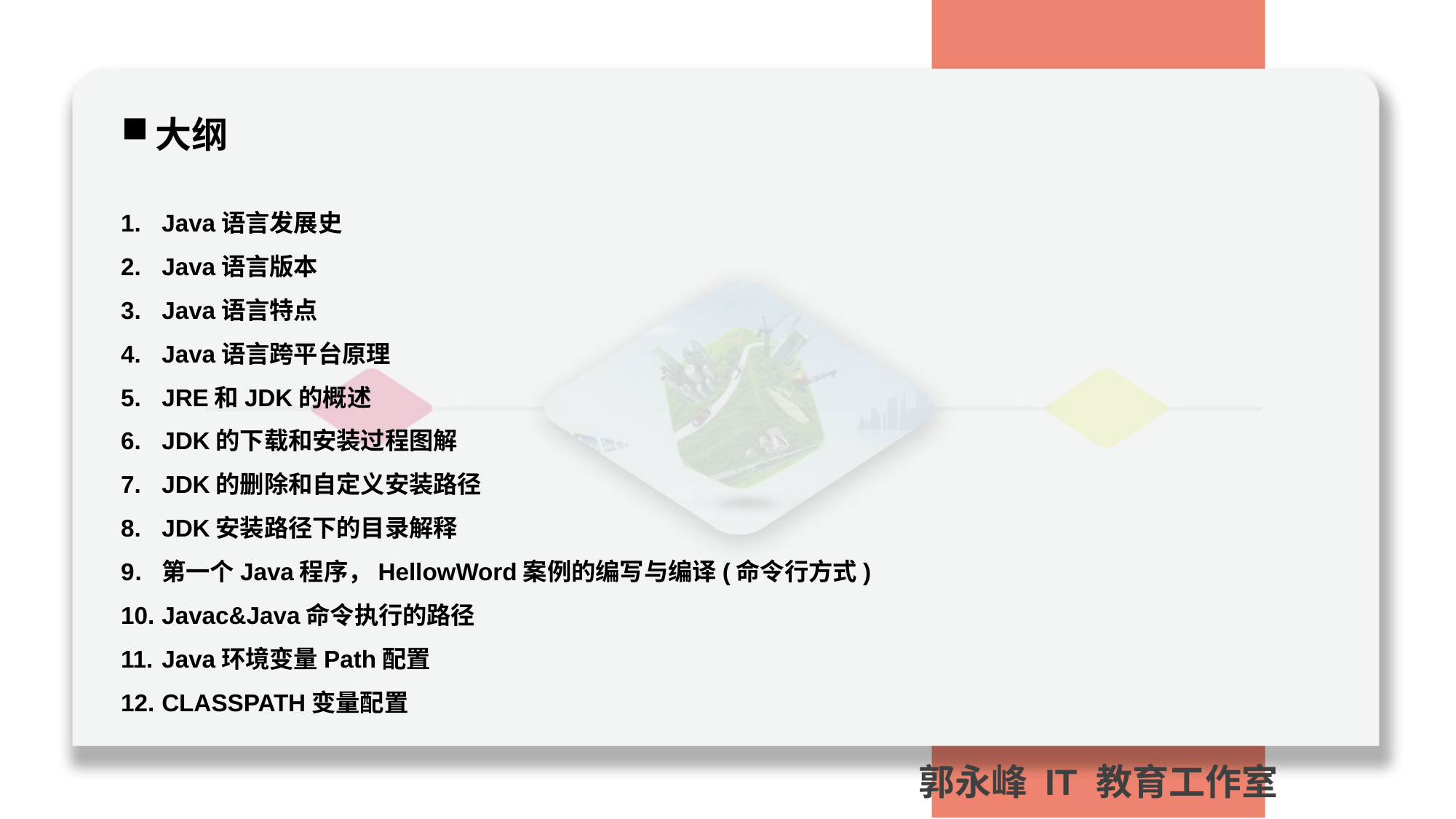

大纲
Java语言发展史
Java语言版本
Java语言特点
Java语言跨平台原理
JRE和JDK的概述
JDK的下载和安装过程图解
JDK的删除和自定义安装路径
JDK安装路径下的目录解释
第一个Java程序，HellowWord案例的编写与编译(命令行方式)
Javac&Java命令执行的路径
Java环境变量Path配置
CLASSPATH变量配置